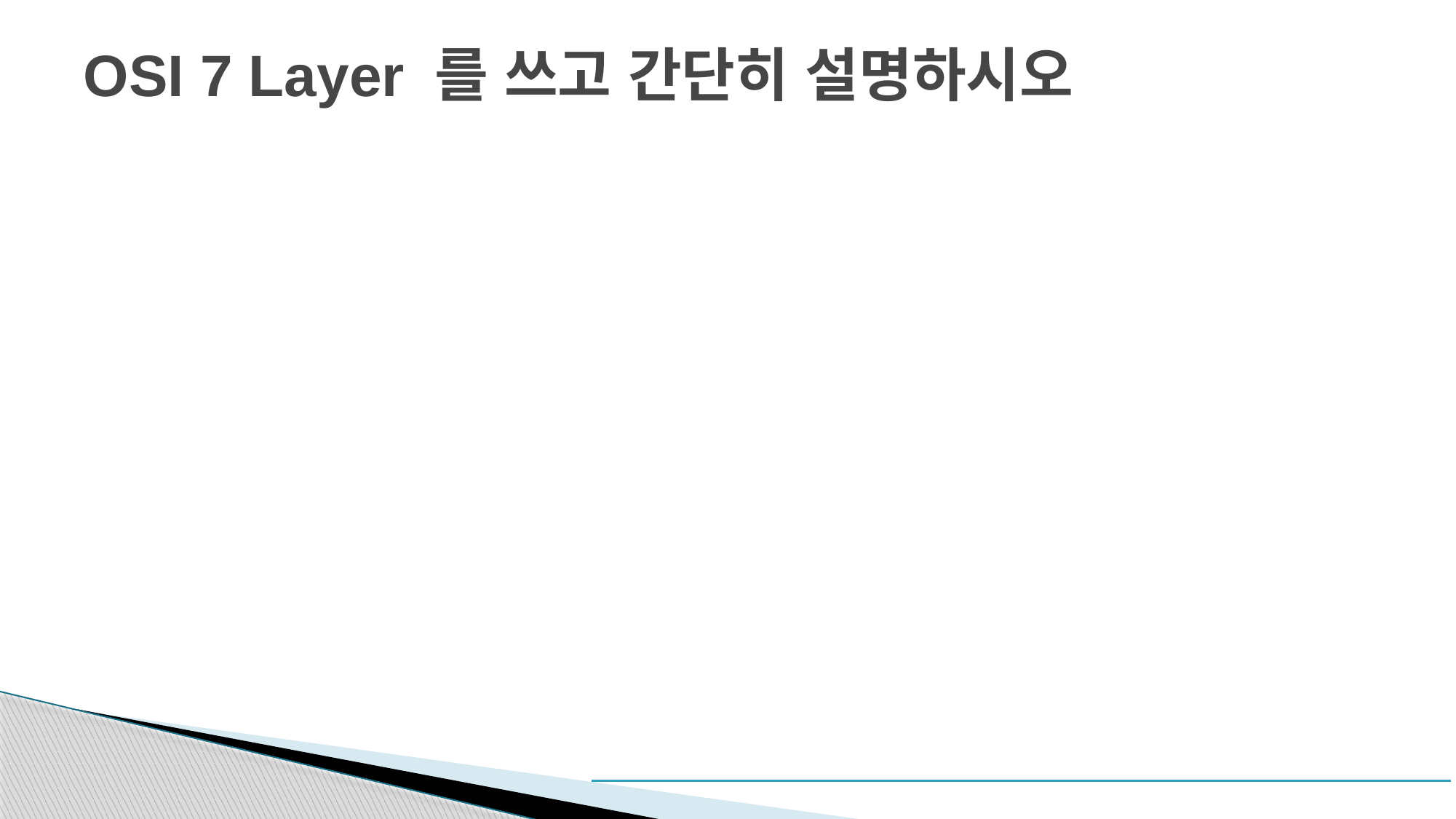

# OSI 7 Layer 를 쓰고 간단히 설명하시오